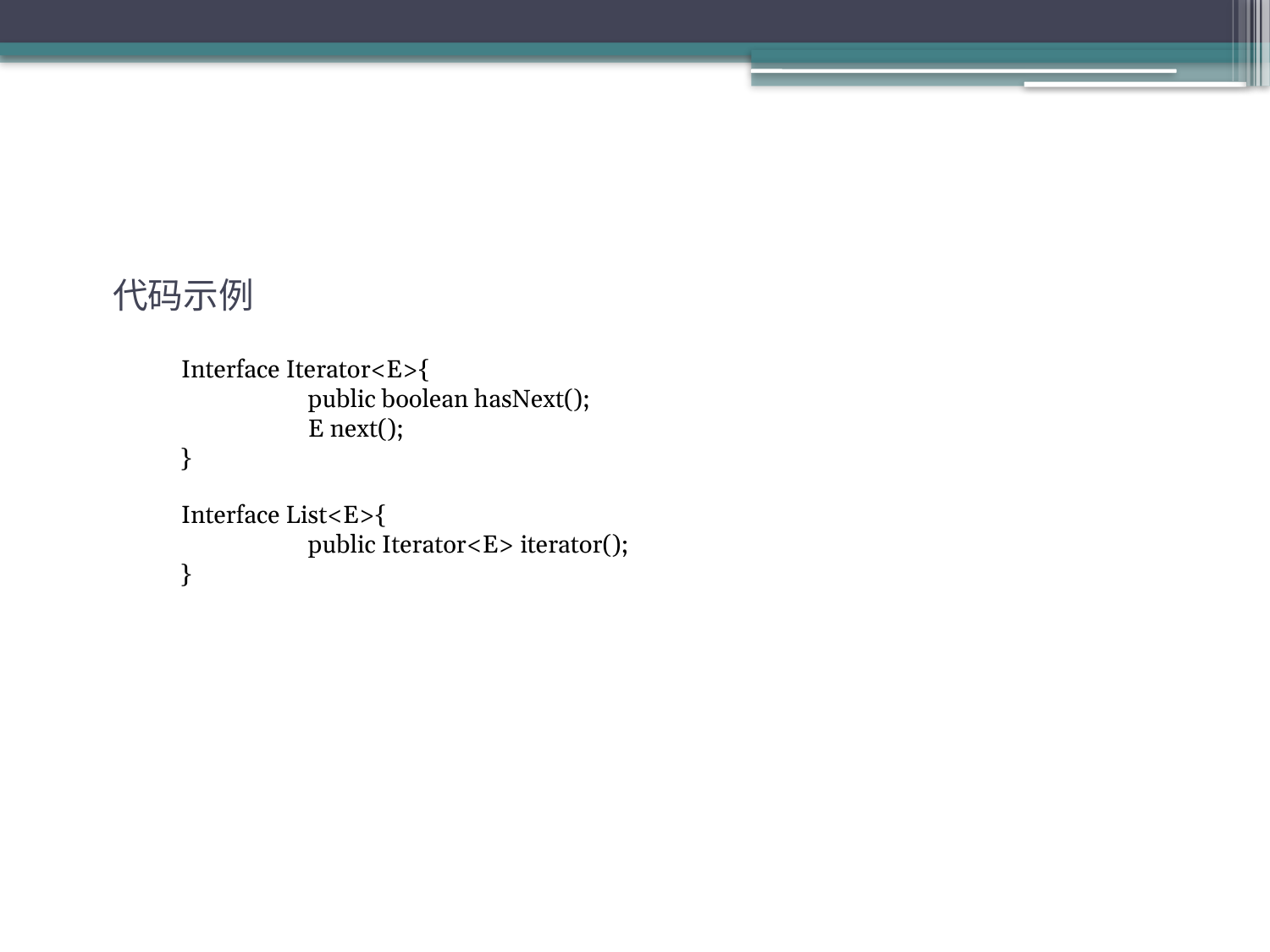

代码示例
Interface Iterator<E>{
	public boolean hasNext();
	E next();
}
Interface List<E>{
	public Iterator<E> iterator();
}